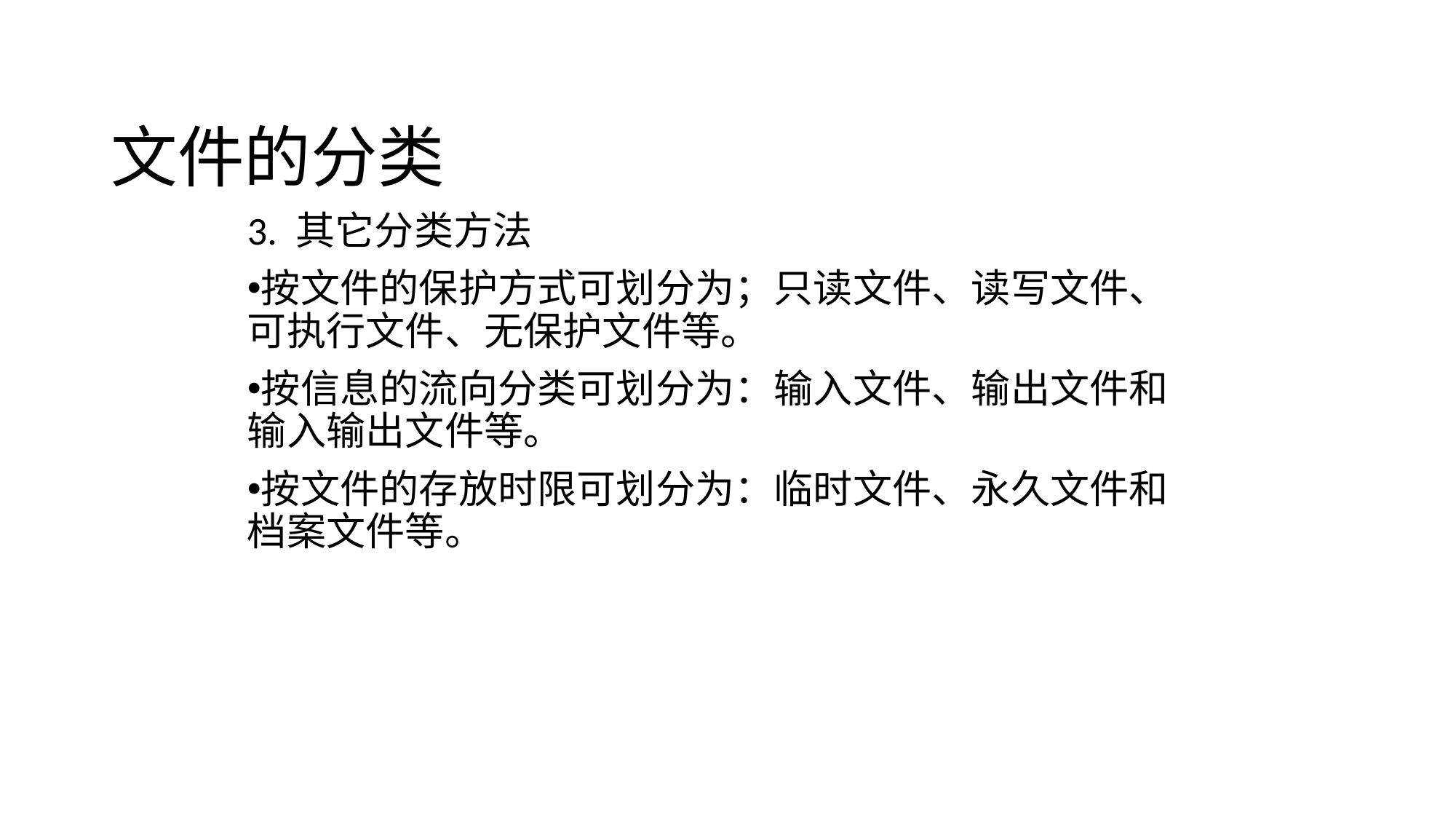

文件的分类
3. 其它分类方法
按文件的保护方式可划分为；只读文件、读写文件、可执行文件、无保护文件等。
按信息的流向分类可划分为：输入文件、输出文件和输入输出文件等。
按文件的存放时限可划分为：临时文件、永久文件和档案文件等。

5